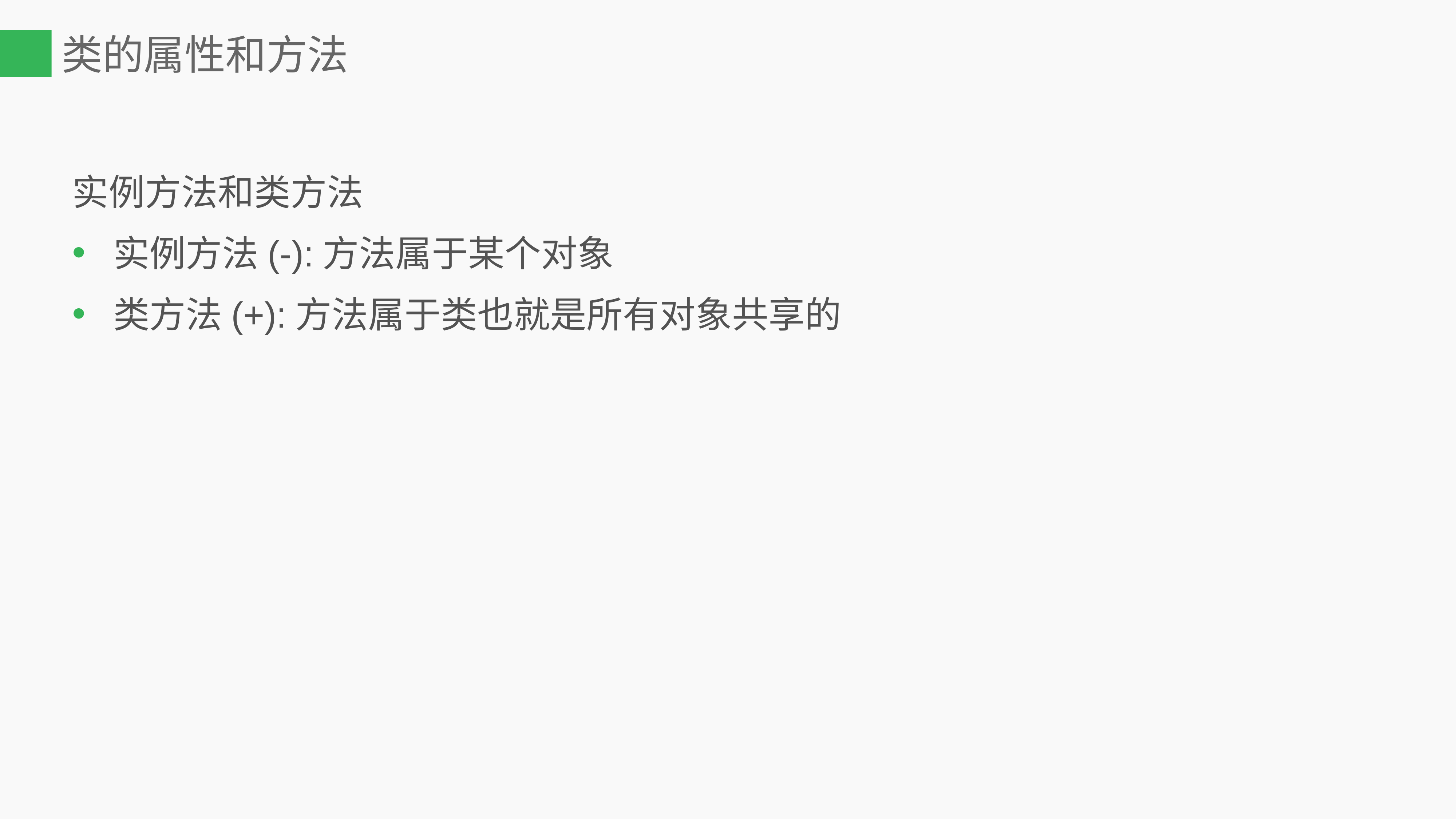

# 类的属性和方法
实例方法和类方法
实例方法(-):方法属于某个对象
类方法(+):方法属于类也就是所有对象共享的